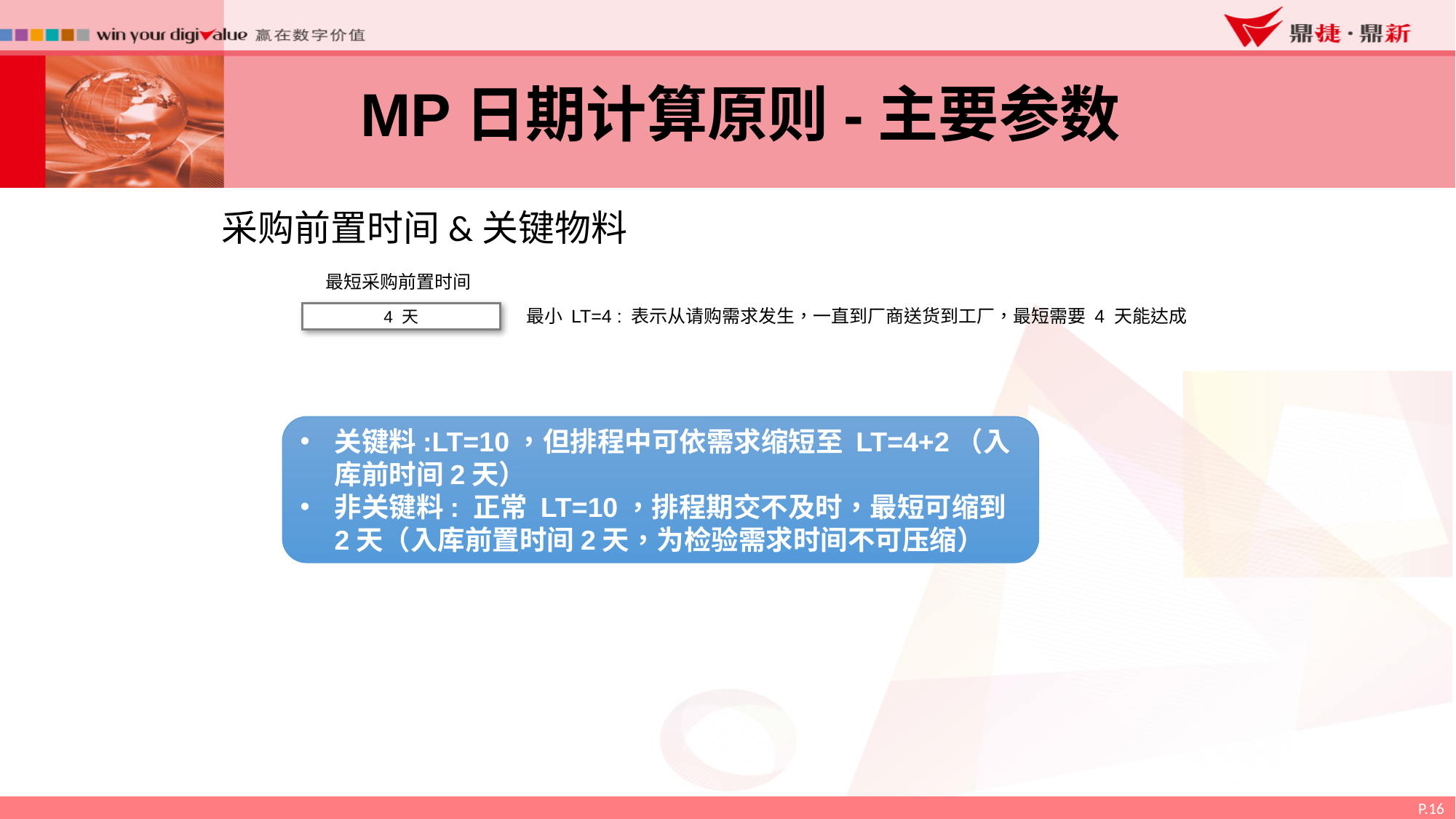

MP日期计算原则-主要参数

采购前置时间&关键物料

最短采购前置时间
最小 LT=4 : 表示从请购需求发生，一直到厂商送货到工厂，最短需要 4 天能达成
4 天
关键料:LT=10，但排程中可依需求缩短至 LT=4+2（入库前时间2天）
非关键料: 正常 LT=10，排程期交不及时，最短可缩到2天（入库前置时间2天，为检验需求时间不可压缩）